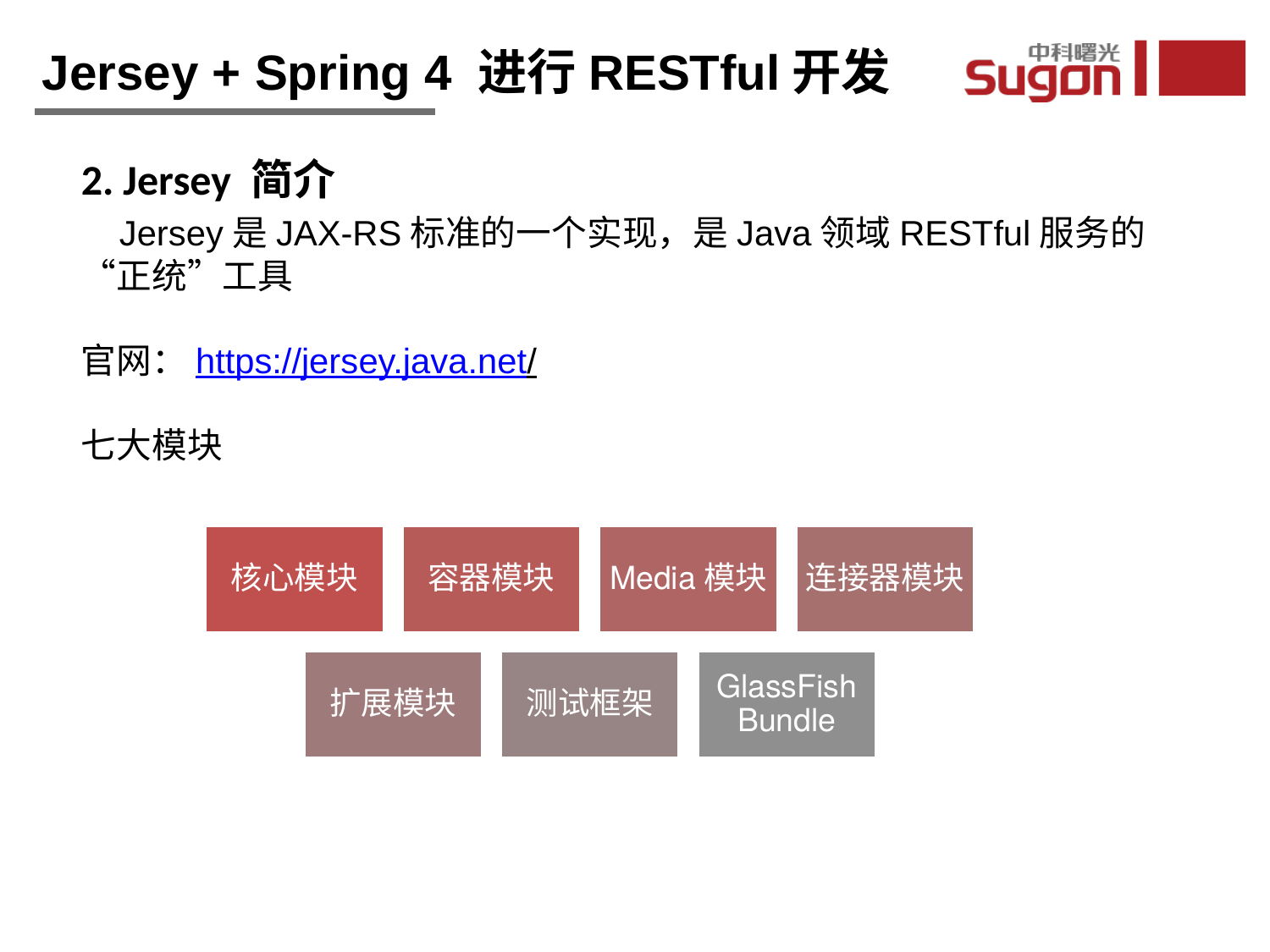

Jersey + Spring 4 进行RESTful开发
2. Jersey 简介
    Jersey是JAX-RS标准的一个实现，是Java领域RESTful服务的“正统”工具

官网：https://jersey.java.net/

七大模块

核心模块
容器模块
Media模块
连接器模块
扩展模块
测试框架
GlassFish Bundle